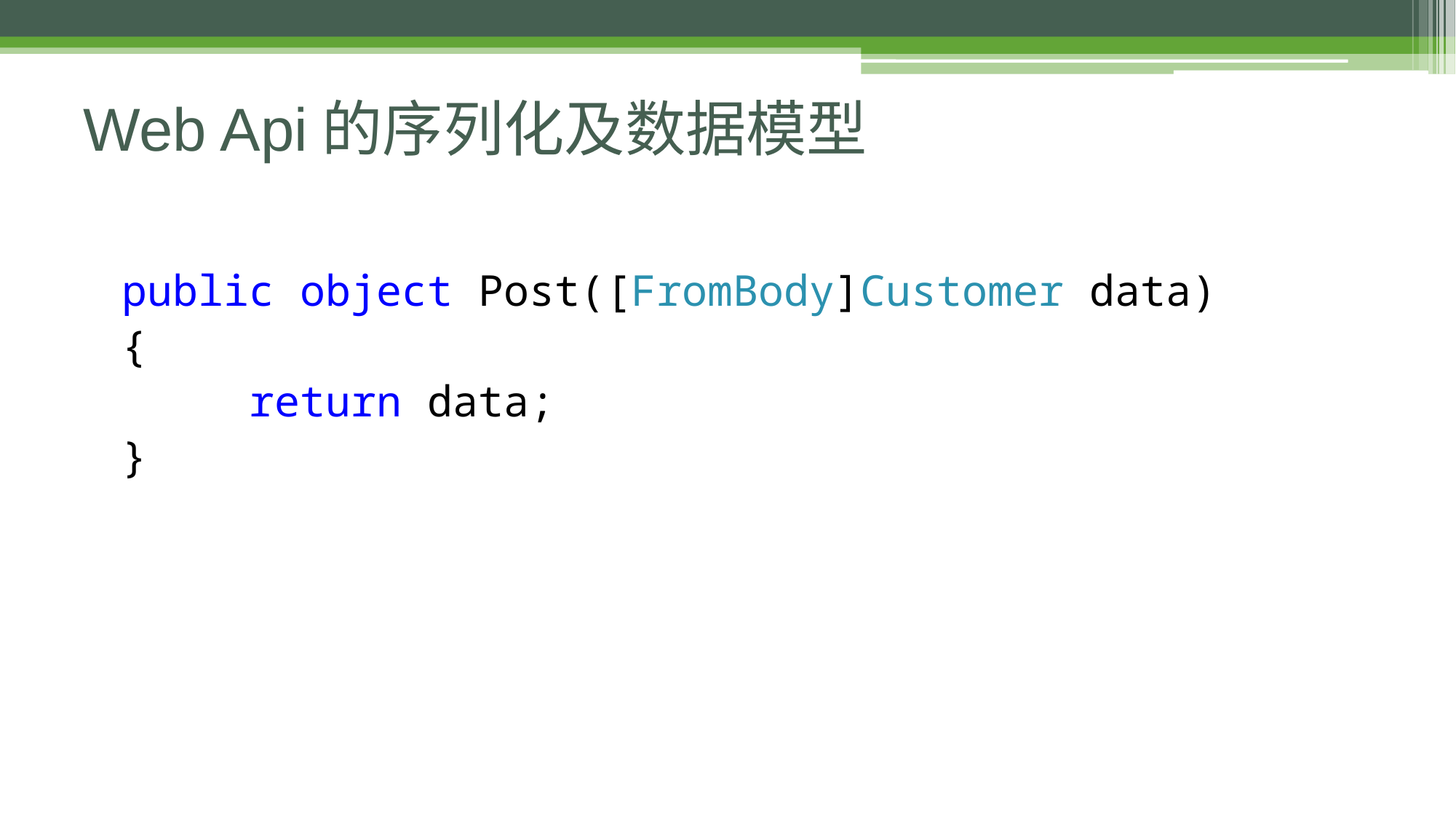

# Web Api的序列化及数据模型
 public object Post([FromBody]Customer data)
 {
      return data;
 }